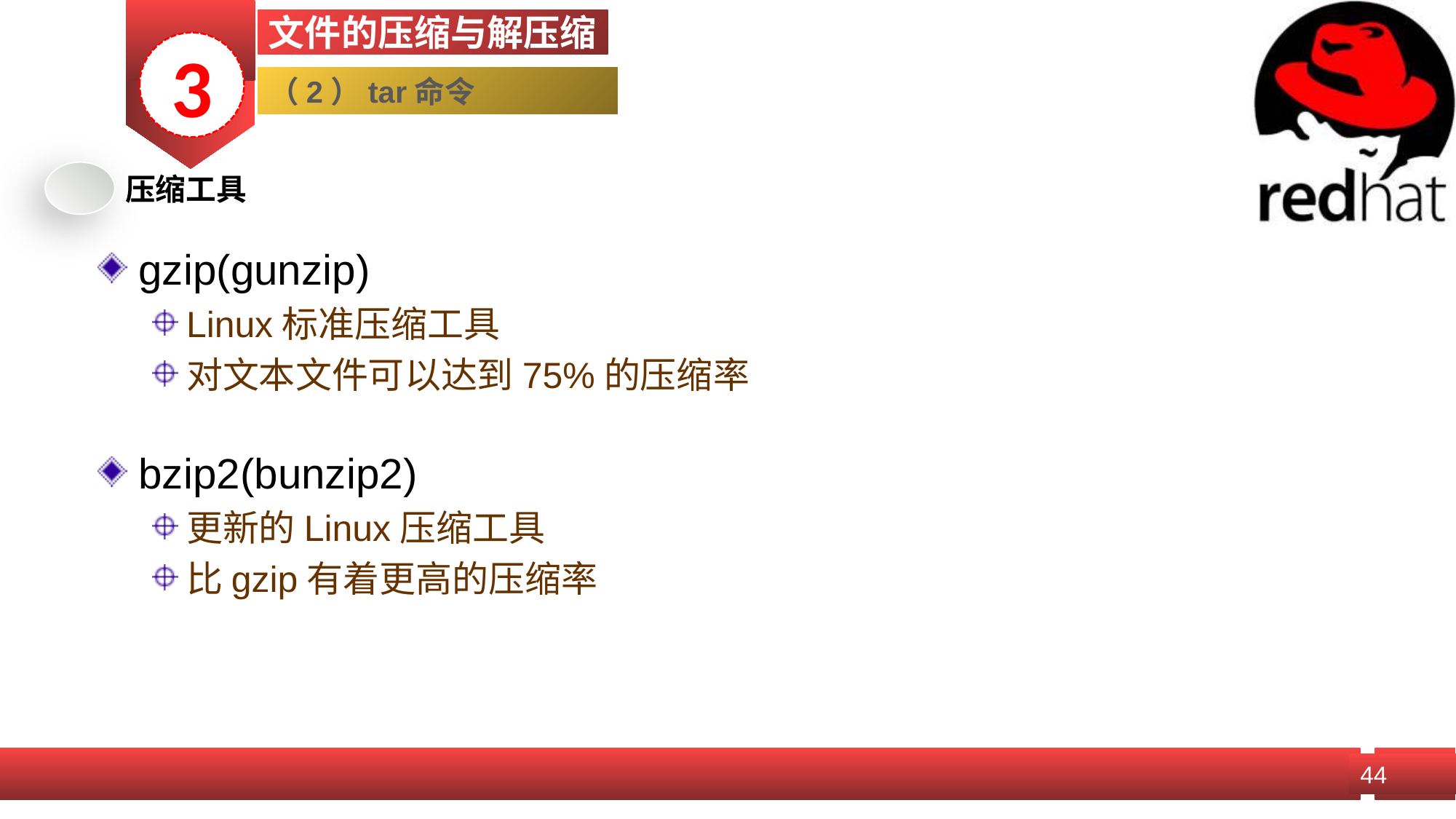

文件的压缩与解压缩
3
（2）tar命令

压缩工具
gzip(gunzip)
Linux标准压缩工具
对文本文件可以达到75%的压缩率

bzip2(bunzip2)
更新的Linux压缩工具
比gzip有着更高的压缩率